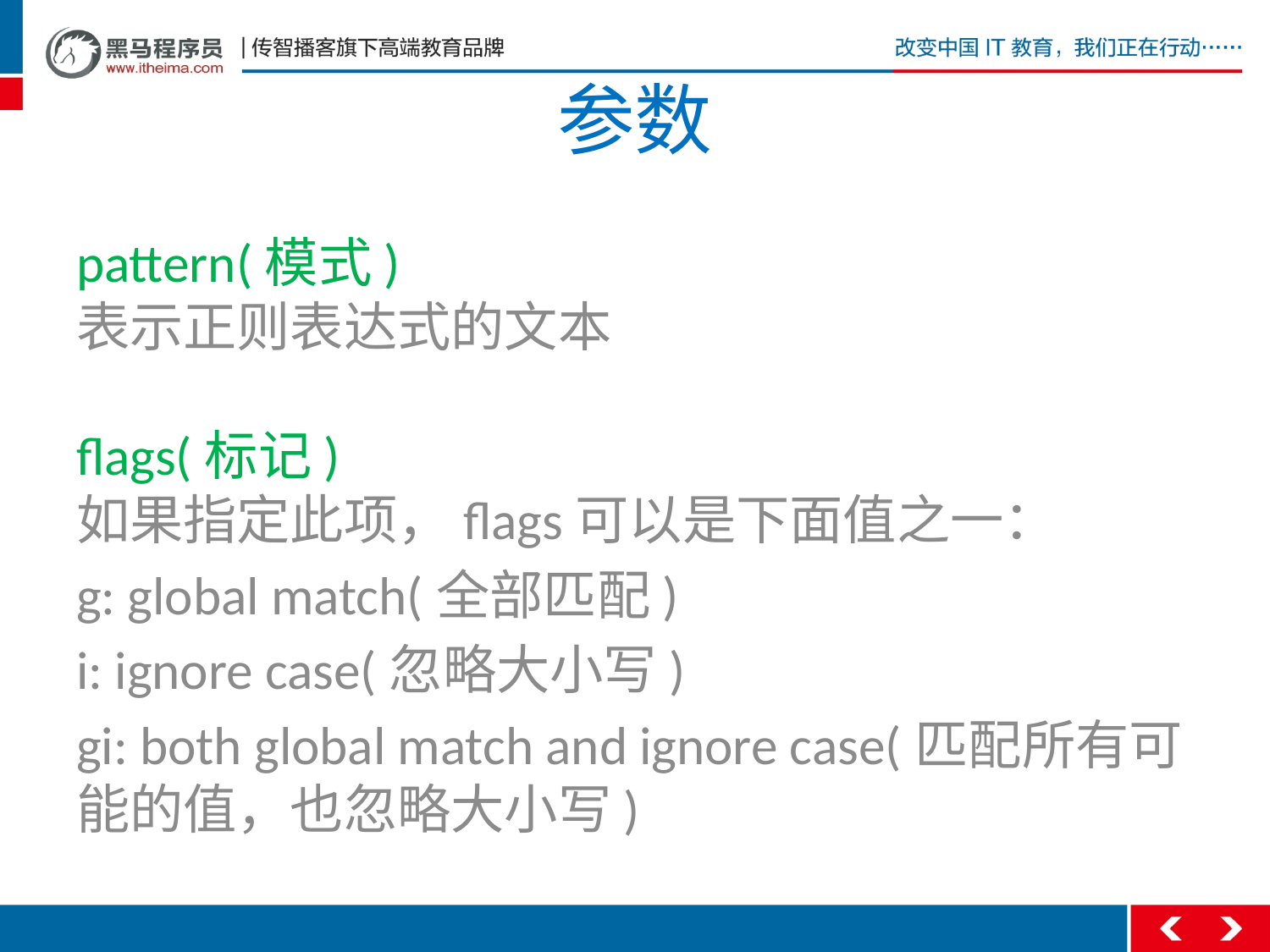

# 参数
pattern(模式)
表示正则表达式的文本
flags(标记)
如果指定此项，flags可以是下面值之一：
g: global match(全部匹配)
i: ignore case(忽略大小写)
gi: both global match and ignore case(匹配所有可能的值，也忽略大小写)